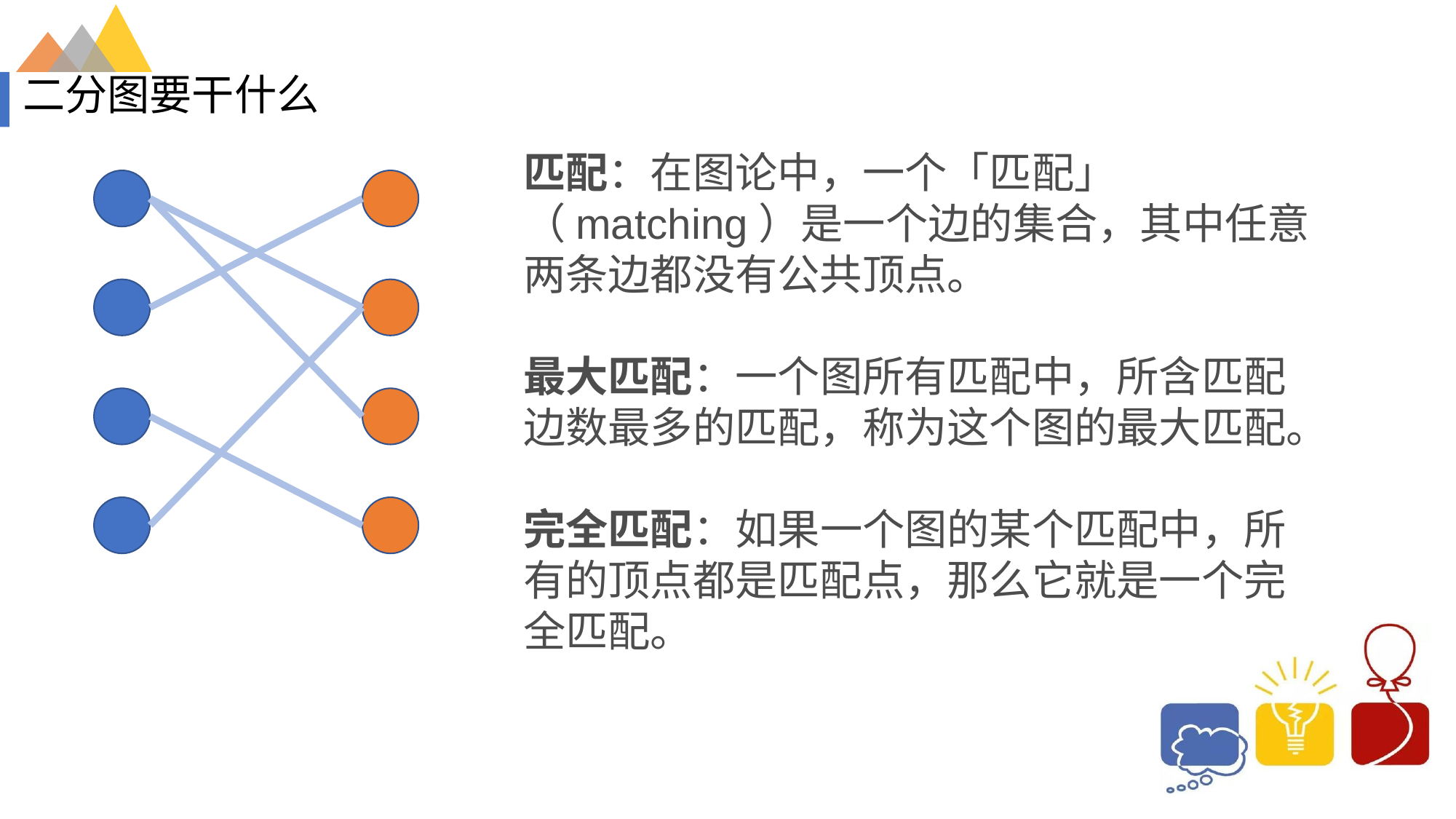

二分图要干什么
匹配：在图论中，一个「匹配」（matching）是一个边的集合，其中任意两条边都没有公共顶点。

最大匹配：一个图所有匹配中，所含匹配边数最多的匹配，称为这个图的最大匹配。

完全匹配：如果一个图的某个匹配中，所有的顶点都是匹配点，那么它就是一个完全匹配。